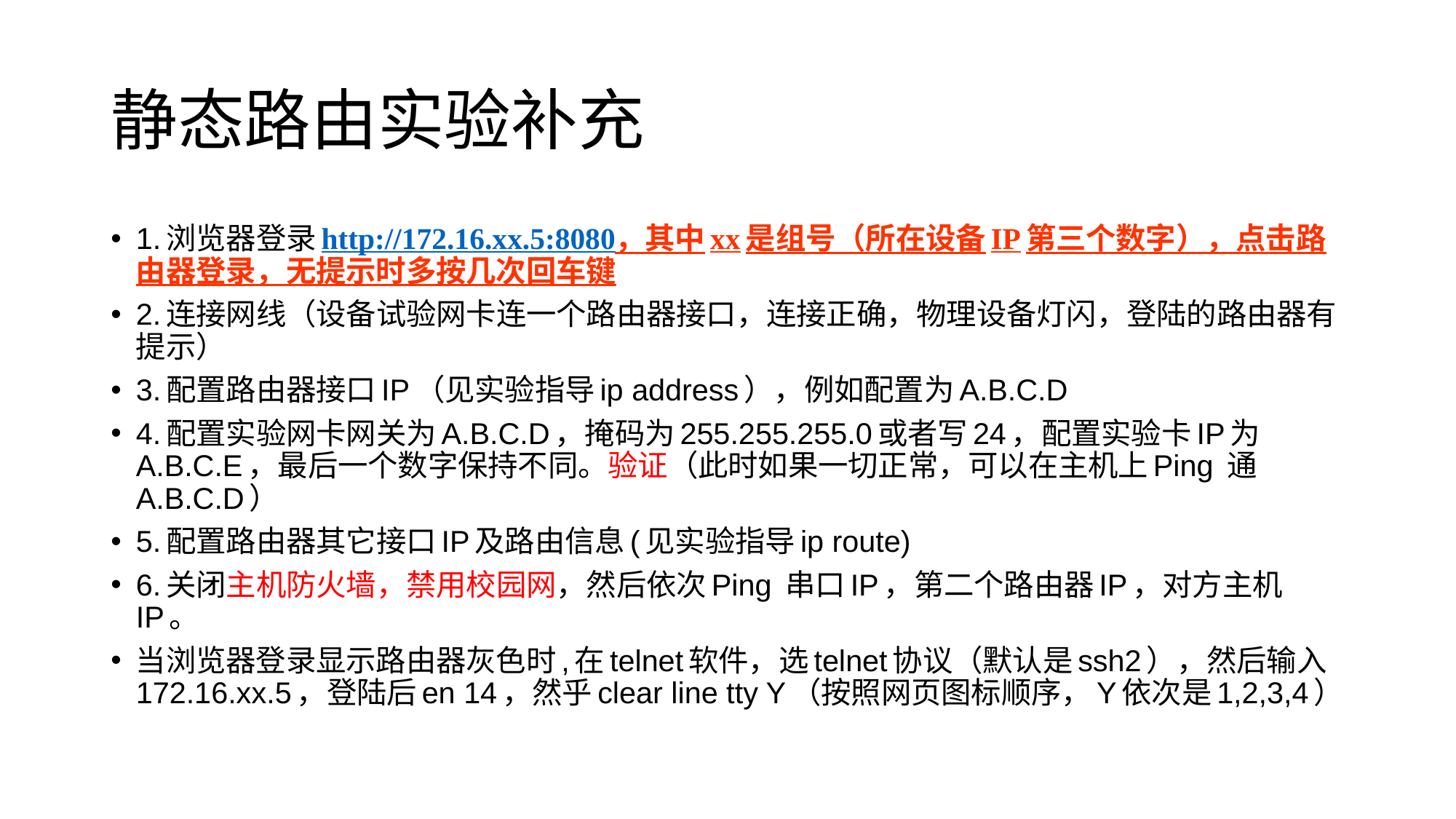

# 静态路由实验补充
1.浏览器登录http://172.16.xx.5:8080，其中xx是组号（所在设备IP第三个数字），点击路由器登录，无提示时多按几次回车键
2.连接网线（设备试验网卡连一个路由器接口，连接正确，物理设备灯闪，登陆的路由器有提示）
3.配置路由器接口IP（见实验指导ip address），例如配置为A.B.C.D
4.配置实验网卡网关为A.B.C.D，掩码为255.255.255.0或者写24，配置实验卡IP为A.B.C.E，最后一个数字保持不同。验证（此时如果一切正常，可以在主机上Ping 通A.B.C.D）
5.配置路由器其它接口IP及路由信息(见实验指导ip route)
6.关闭主机防火墙，禁用校园网，然后依次Ping 串口IP，第二个路由器IP，对方主机IP。
当浏览器登录显示路由器灰色时,在telnet软件，选telnet协议（默认是ssh2），然后输入172.16.xx.5，登陆后en 14，然乎clear line tty Y（按照网页图标顺序，Y依次是1,2,3,4）